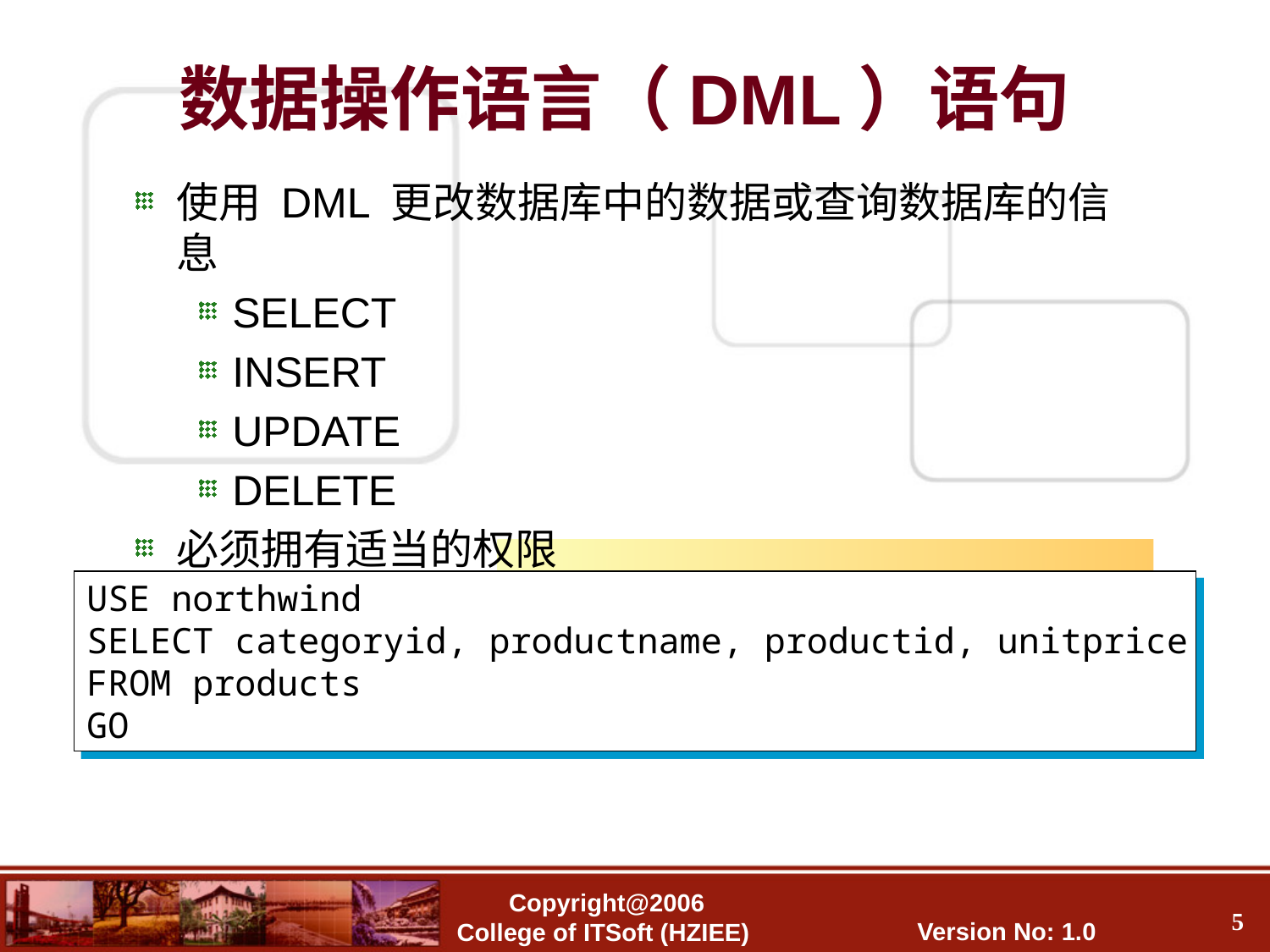

# 数据操作语言（DML）语句
使用 DML 更改数据库中的数据或查询数据库的信息
SELECT
INSERT
UPDATE
DELETE
必须拥有适当的权限

USE northwind
SELECT categoryid, productname, productid, unitprice
FROM products
GO